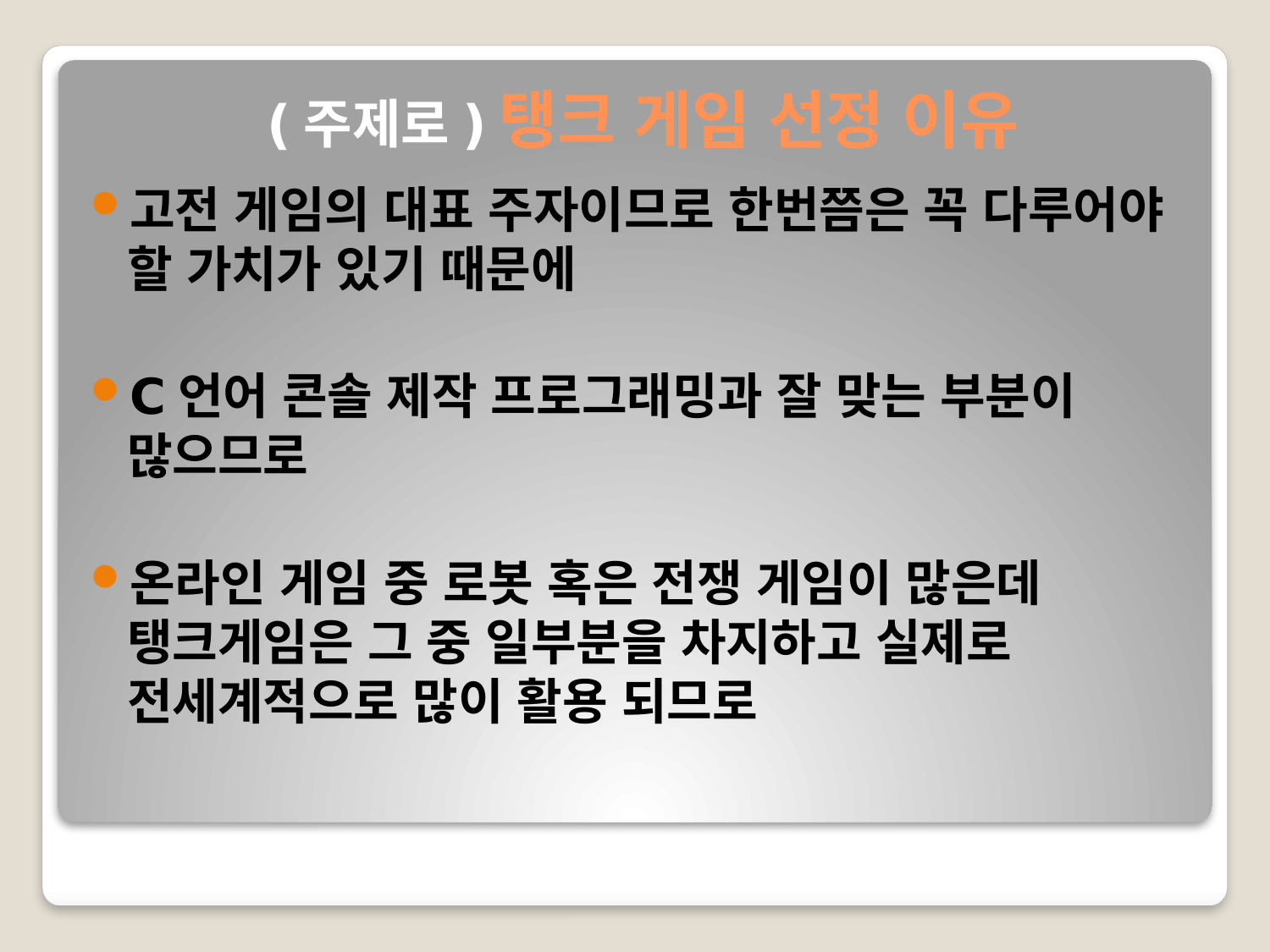

# (주제로)탱크 게임 선정 이유
고전 게임의 대표 주자이므로 한번쯤은 꼭 다루어야 할 가치가 있기 때문에

C언어 콘솔 제작 프로그래밍과 잘 맞는 부분이 많으므로

온라인 게임 중 로봇 혹은 전쟁 게임이 많은데 탱크게임은 그 중 일부분을 차지하고 실제로 전세계적으로 많이 활용 되므로